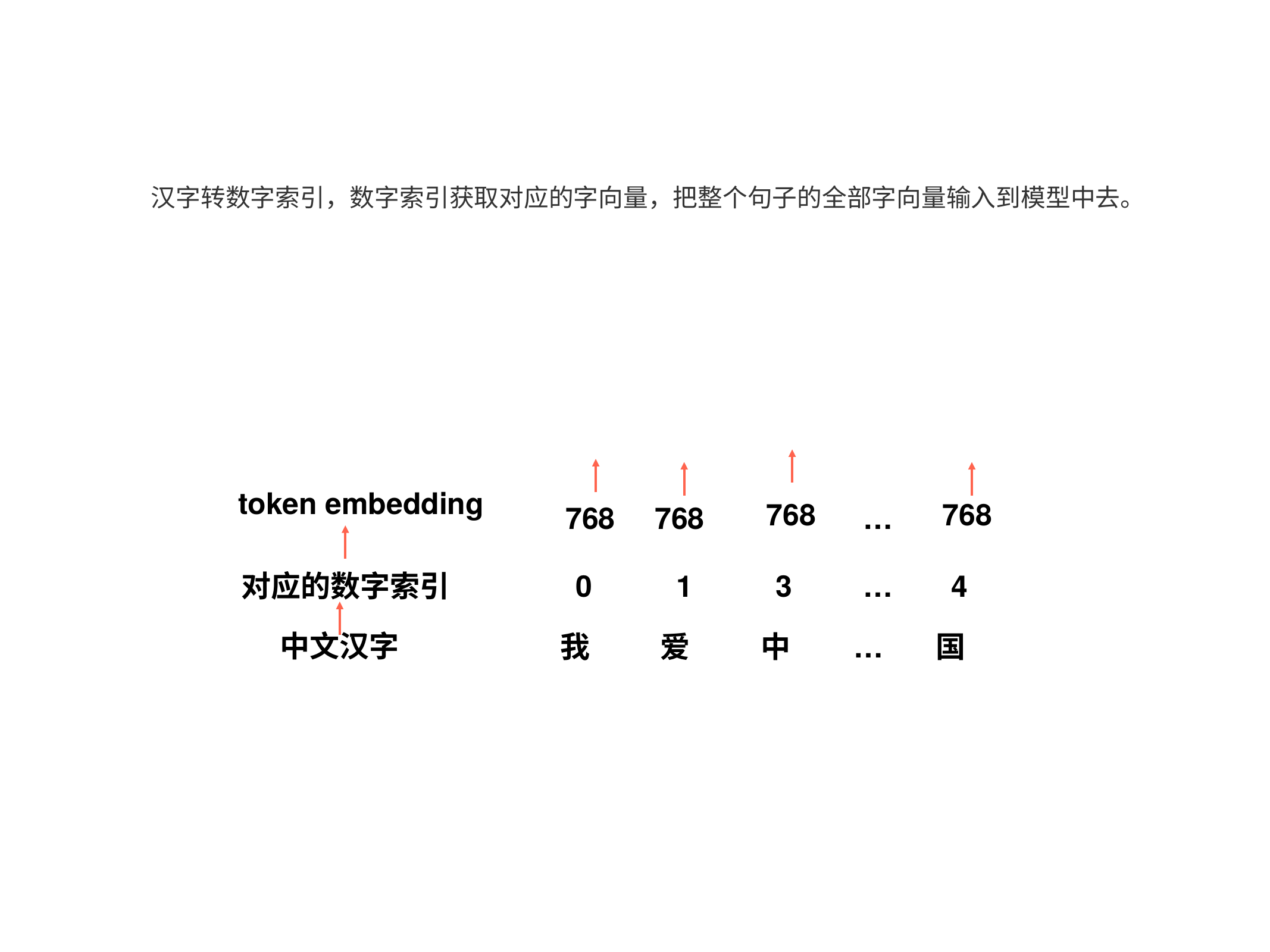

汉字转数字索引，数字索引获取对应的字向量，把整个句子的全部字向量输入到模型中去。

token embedding
768
768
768
768
…

对应的数字索引
0
1
3
…
4

中文汉字
我
爱
中
国
…